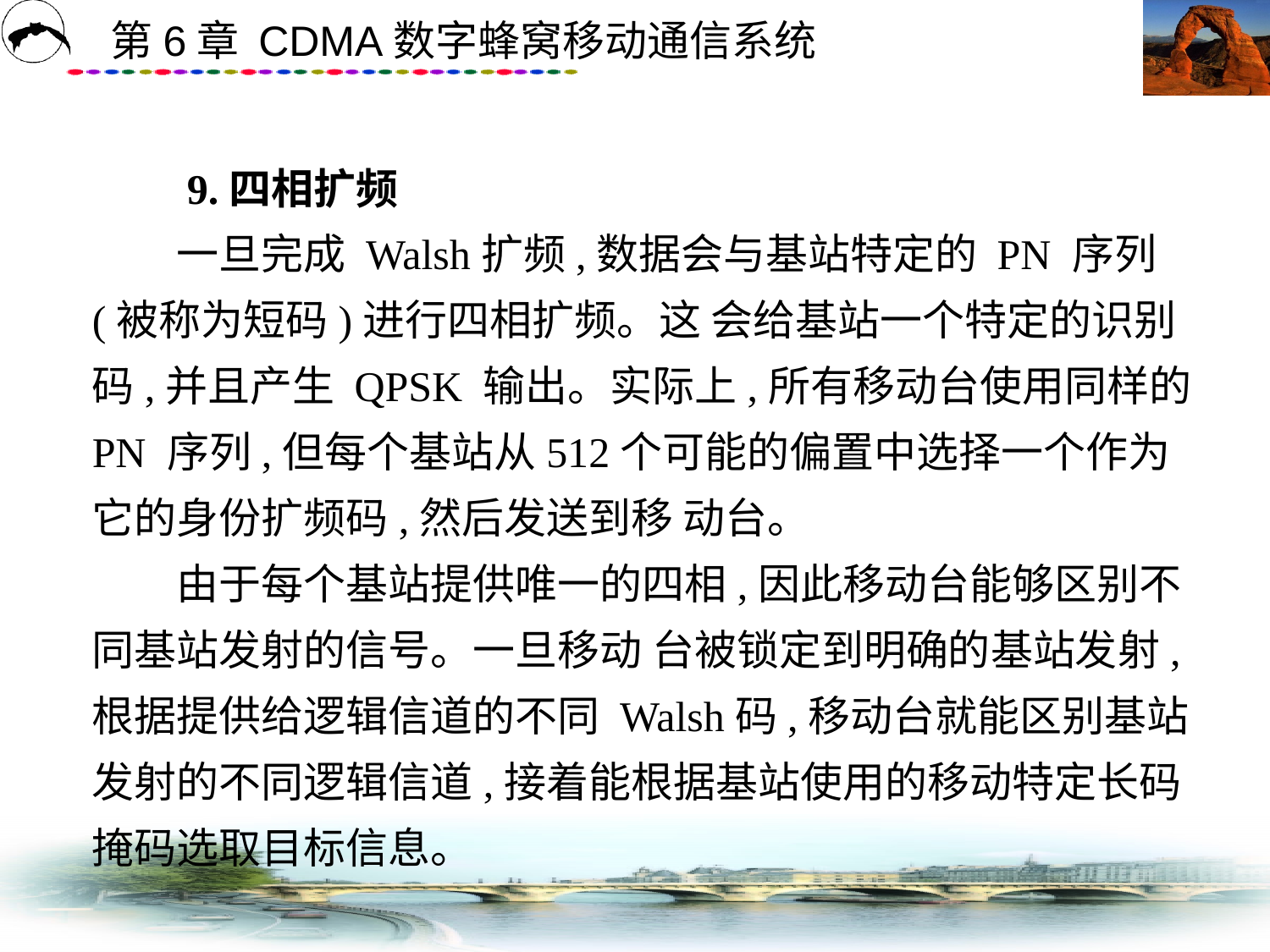

# 9.四相扩频 　　一旦完成 Walsh扩频,数据会与基站特定的 PN 序列(被称为短码)进行四相扩频。这 会给基站一个特定的识别码,并且产生 QPSK 输出。实际上,所有移动台使用同样的 PN 序列,但每个基站从512个可能的偏置中选择一个作为它的身份扩频码,然后发送到移 动台。 　　由于每个基站提供唯一的四相,因此移动台能够区别不同基站发射的信号。一旦移动 台被锁定到明确的基站发射,根据提供给逻辑信道的不同 Walsh码,移动台就能区别基站 发射的不同逻辑信道,接着能根据基站使用的移动特定长码掩码选取目标信息。